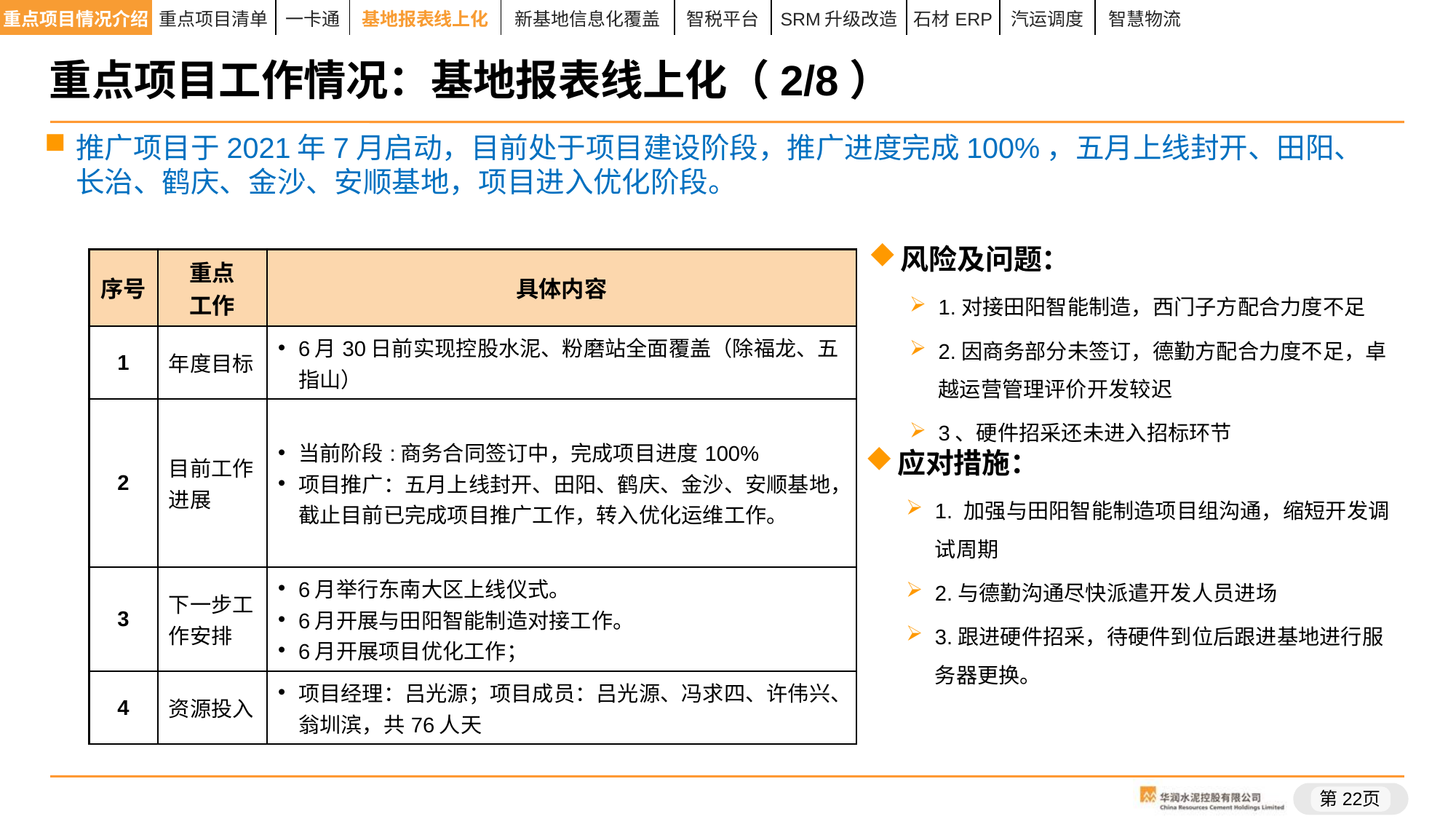

| 重点项目情况介绍 | 重点项目清单 | 一卡通 | 基地报表线上化 | 新基地信息化覆盖 | 智税平台 | SRM升级改造 | 石材ERP | 汽运调度 | 智慧物流 |
| --- | --- | --- | --- | --- | --- | --- | --- | --- | --- |
# 重点项目工作情况：基地报表线上化（2/8）
推广项目于2021年7月启动，目前处于项目建设阶段，推广进度完成100%，五月上线封开、田阳、长治、鹤庆、金沙、安顺基地，项目进入优化阶段。
风险及问题：
1.对接田阳智能制造，西门子方配合力度不足
2.因商务部分未签订，德勤方配合力度不足，卓越运营管理评价开发较迟
3、硬件招采还未进入招标环节
| 序号 | 重点 工作 | 具体内容 |
| --- | --- | --- |
| 1 | 年度目标 | 6月30日前实现控股水泥、粉磨站全面覆盖（除福龙、五指山） |
| 2 | 目前工作进展 | 当前阶段:商务合同签订中，完成项目进度100% 项目推广：五月上线封开、田阳、鹤庆、金沙、安顺基地，截止目前已完成项目推广工作，转入优化运维工作。 |
| 3 | 下一步工作安排 | 6月举行东南大区上线仪式。 6月开展与田阳智能制造对接工作。 6月开展项目优化工作； |
| 4 | 资源投入 | 项目经理：吕光源；项目成员：吕光源、冯求四、许伟兴、翁圳滨，共76人天 |
应对措施：
1. 加强与田阳智能制造项目组沟通，缩短开发调试周期
2.与德勤沟通尽快派遣开发人员进场
3.跟进硬件招采，待硬件到位后跟进基地进行服务器更换。